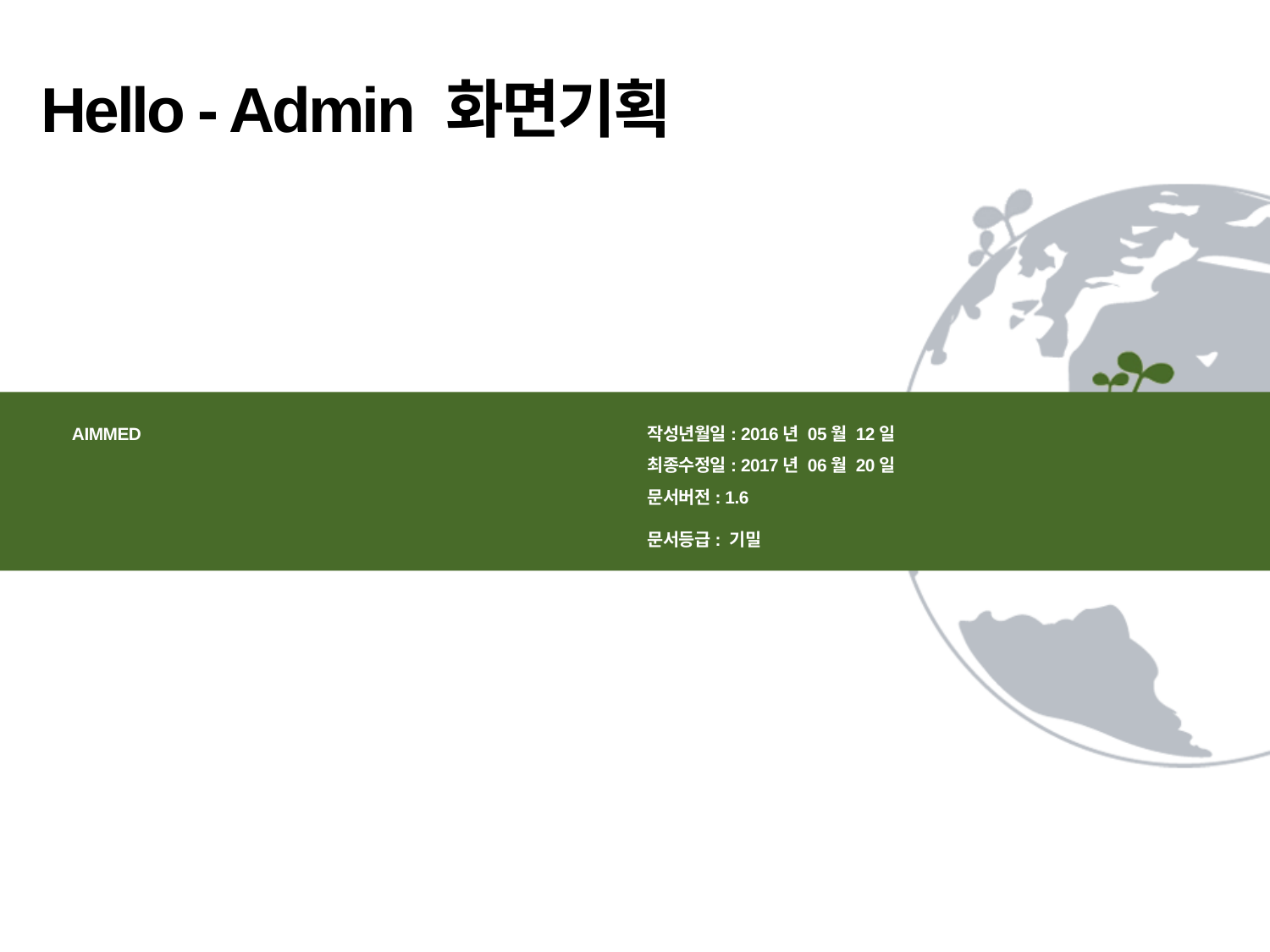

Hello - Admin 화면기획
AIMMED
작성년월일: 2016년 05월 12일
최종수정일: 2017년 06월 20일
문서버전: 1.6

문서등급: 기밀